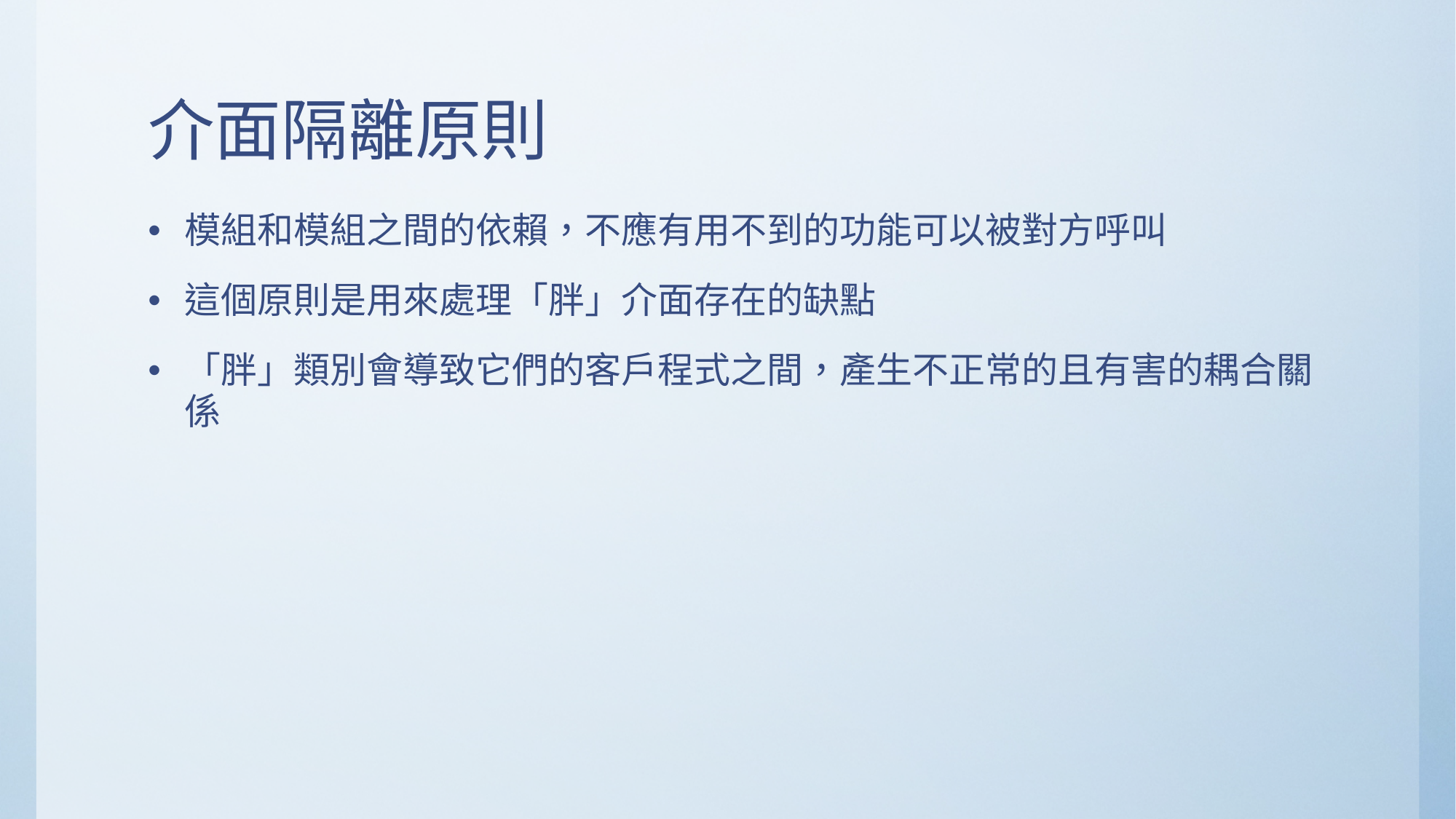

# 介面隔離原則
模組和模組之間的依賴，不應有用不到的功能可以被對方呼叫
這個原則是用來處理「胖」介面存在的缺點
「胖」類別會導致它們的客戶程式之間，產生不正常的且有害的耦合關係